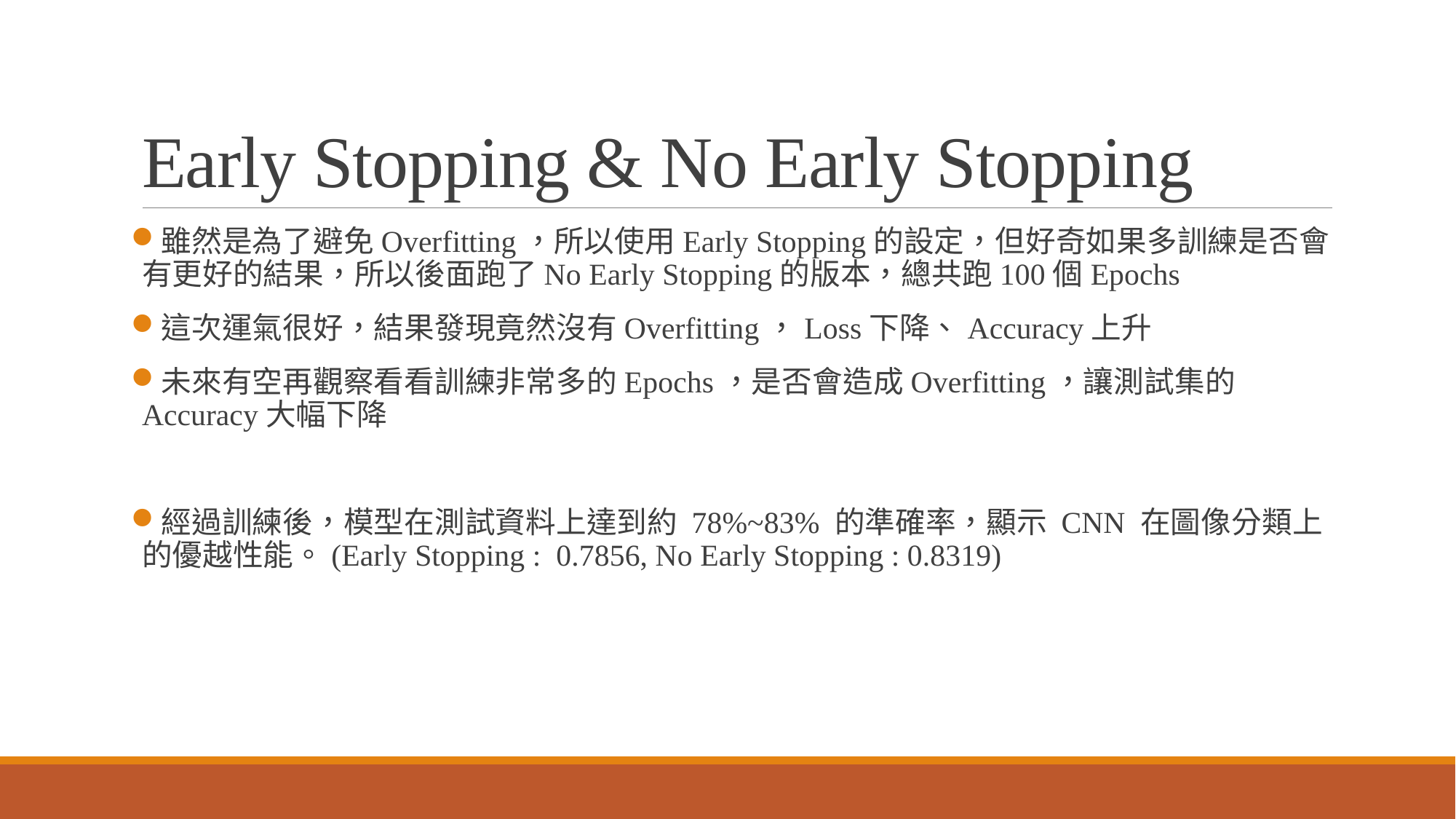

# Early Stopping & No Early Stopping
雖然是為了避免Overfitting，所以使用Early Stopping的設定，但好奇如果多訓練是否會有更好的結果，所以後面跑了No Early Stopping的版本，總共跑100個Epochs
這次運氣很好，結果發現竟然沒有Overfitting，Loss下降、Accuracy上升
未來有空再觀察看看訓練非常多的Epochs，是否會造成Overfitting，讓測試集的Accuracy大幅下降

經過訓練後，模型在測試資料上達到約 78%~83% 的準確率，顯示 CNN 在圖像分類上的優越性能。(Early Stopping :  0.7856, No Early Stopping : 0.8319)